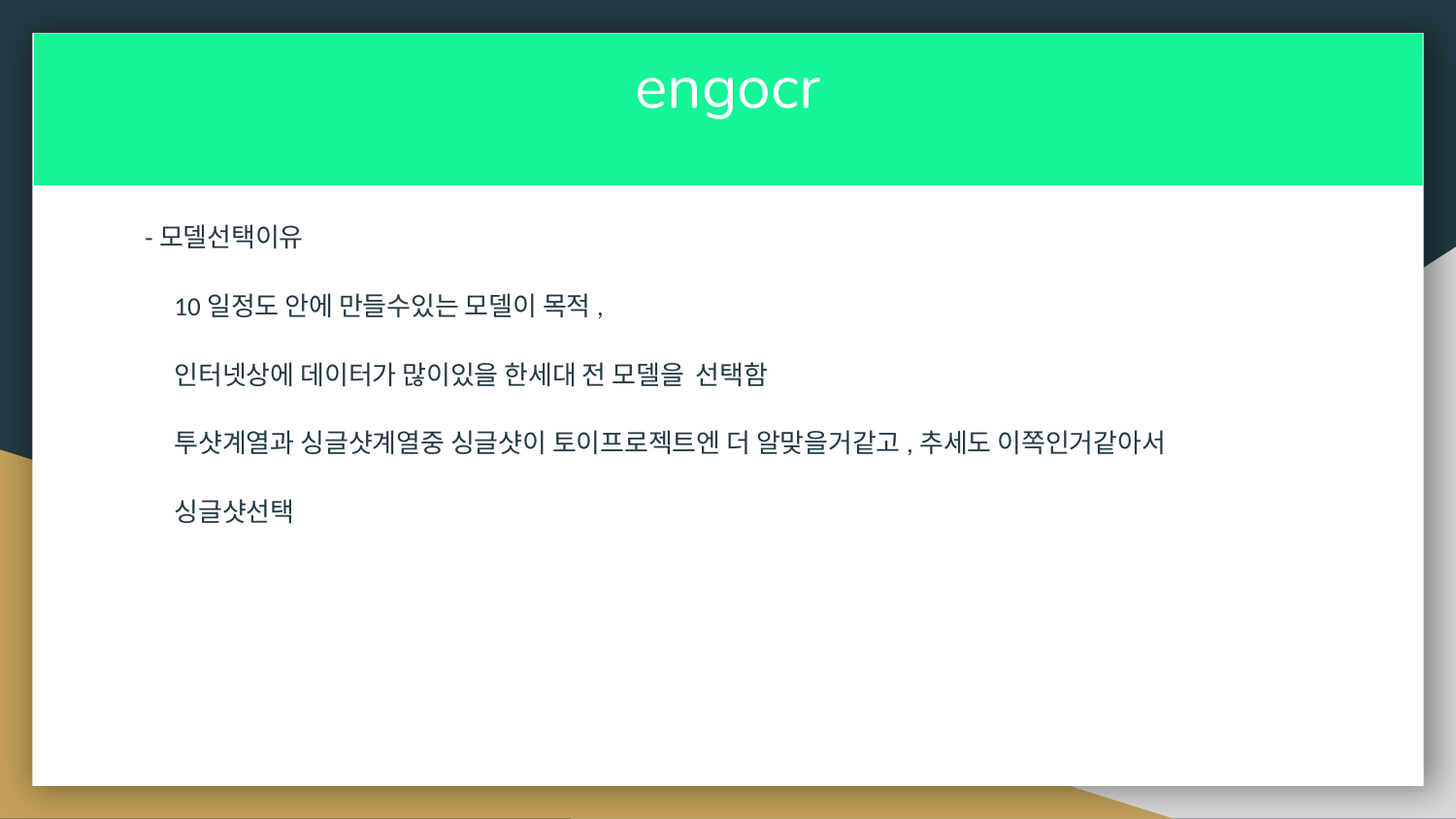

# engocr
-모델선택이유
     10일정도 안에 만들수있는 모델이 목적,
    인터넷상에 데이터가 많이있을 한세대 전 모델을  선택함
    투샷계열과 싱글샷계열중 싱글샷이 토이프로젝트엔 더 알맞을거같고,추세도 이쪽인거같아서
    싱글샷선택